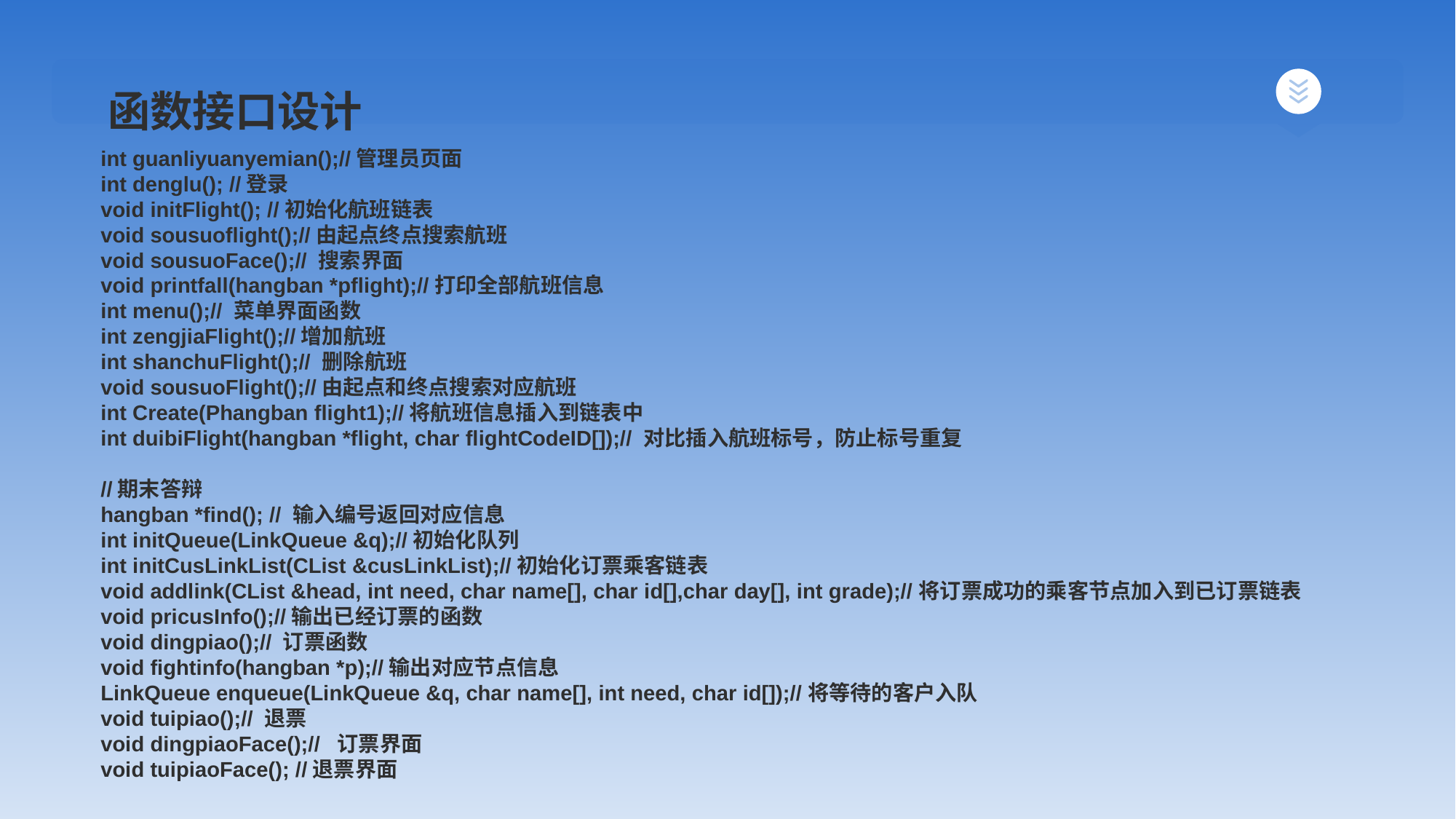

函数接口设计
# int guanliyuanyemian();//管理员页面 int denglu(); //登录 void initFlight(); //初始化航班链表 void sousuoflight();//由起点终点搜索航班 void sousuoFace();// 搜索界面 void printfall(hangban *pflight);//打印全部航班信息 int menu();// 菜单界面函数 int zengjiaFlight();//增加航班 int shanchuFlight();// 删除航班 void sousuoFlight();//由起点和终点搜索对应航班 int Create(Phangban flight1);//将航班信息插入到链表中 int duibiFlight(hangban *flight, char flightCodeID[]);// 对比插入航班标号，防止标号重复 //期末答辩 hangban *find(); // 输入编号返回对应信息 int initQueue(LinkQueue &q);//初始化队列 int initCusLinkList(CList &cusLinkList);//初始化订票乘客链表 void addlink(CList &head, int need, char name[], char id[],char day[], int grade);//将订票成功的乘客节点加入到已订票链表 void pricusInfo();//输出已经订票的函数 void dingpiao();// 订票函数 void fightinfo(hangban *p);//输出对应节点信息 LinkQueue enqueue(LinkQueue &q, char name[], int need, char id[]);//将等待的客户入队 void tuipiao();// 退票 void dingpiaoFace();//  订票界面 void tuipiaoFace(); //退票界面